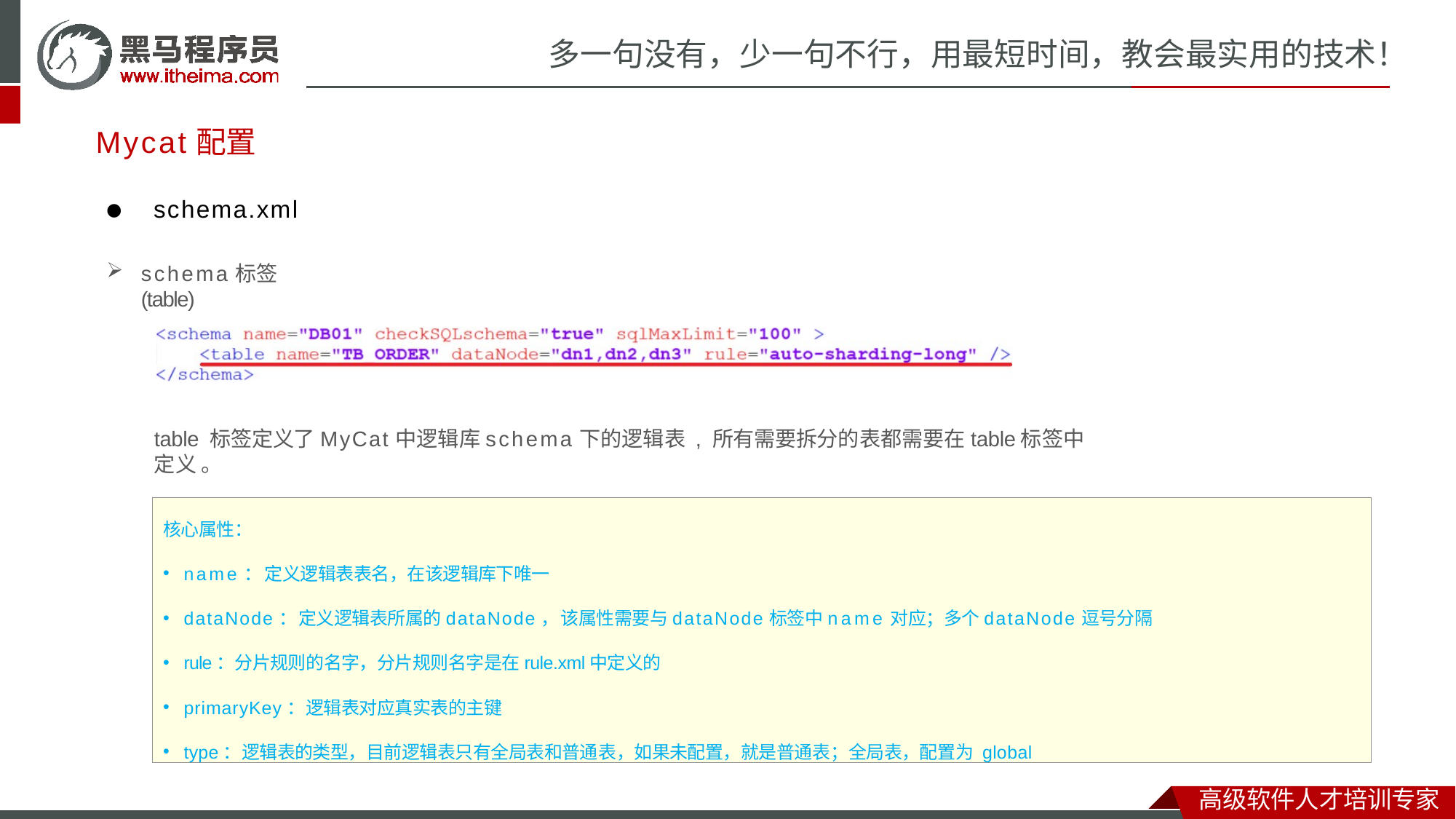

# 多一句没有，少一句不行，用最短时间，教会最实用的技术！

Mycat配置
⚫	schema.xml

schema标签(table)

table 标签定义了MyCat中逻辑库schema下的逻辑表 , 所有需要拆分的表都需要在table标签中定义 。
核心属性：

name：定义逻辑表表名，在该逻辑库下唯一

dataNode：定义逻辑表所属的dataNode，该属性需要与dataNode标签中name对应；多个dataNode逗号分隔

rule：分片规则的名字，分片规则名字是在rule.xml中定义的

primaryKey：逻辑表对应真实表的主键

type：逻辑表的类型，目前逻辑表只有全局表和普通表，如果未配置，就是普通表；全局表，配置为 global
高级软件人才培训专家